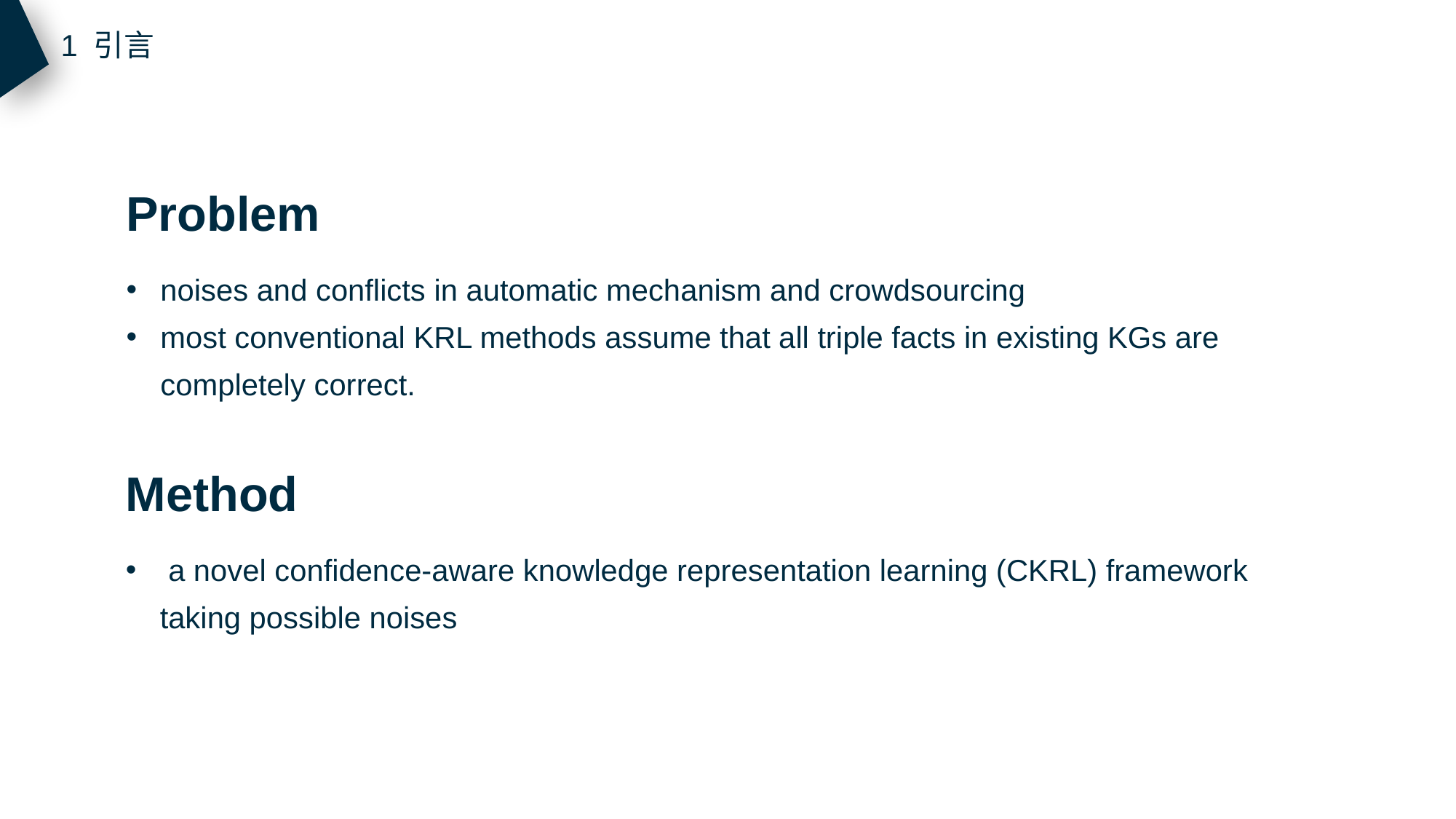

1 引言
Problem
noises and conflicts in automatic mechanism and crowdsourcing
most conventional KRL methods assume that all triple facts in existing KGs are completely correct.
Method
 a novel confidence-aware knowledge representation learning (CKRL) framework taking possible noises